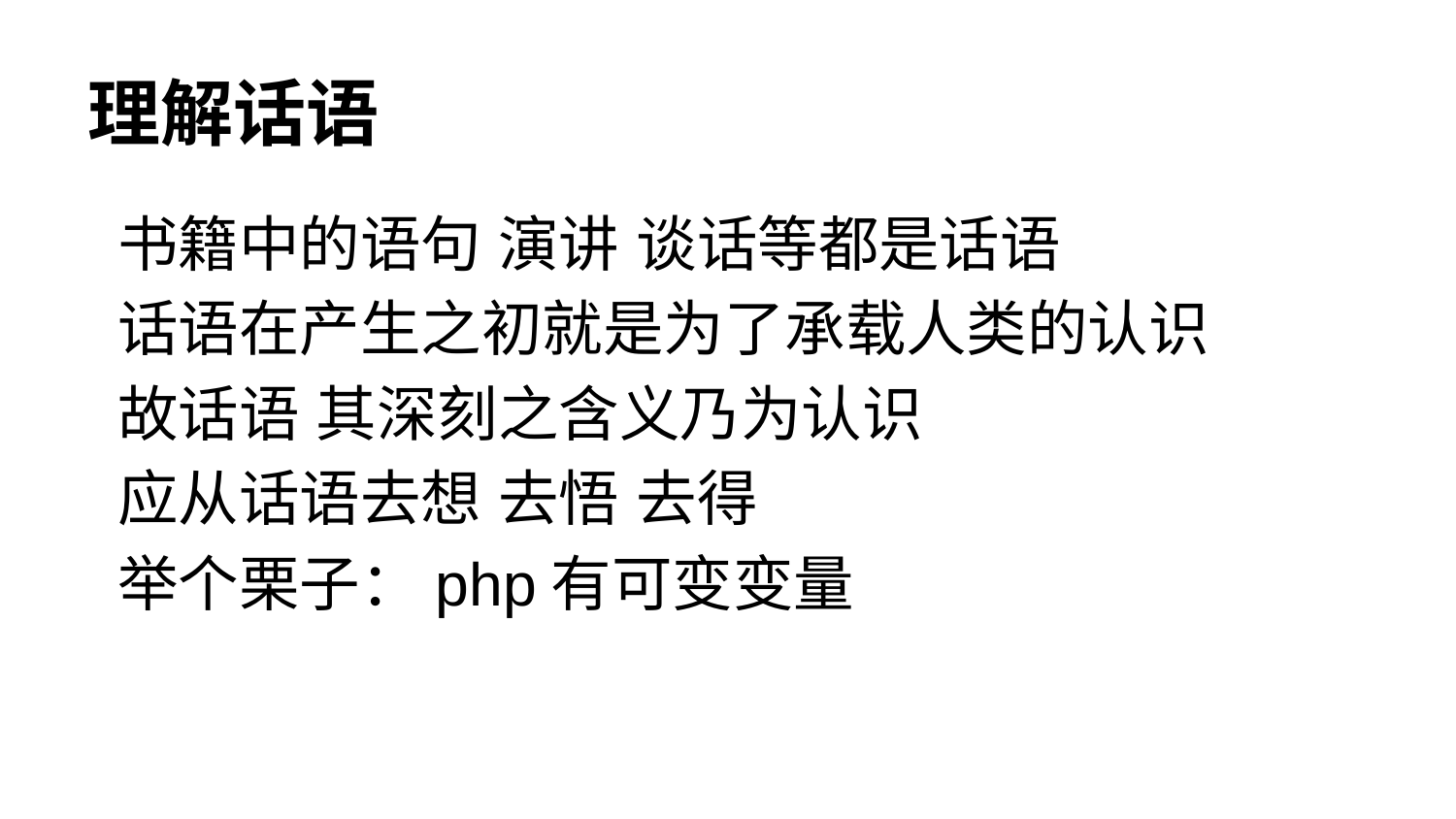

# 理解话语
书籍中的语句 演讲 谈话等都是话语
话语在产生之初就是为了承载人类的认识
故话语 其深刻之含义乃为认识
应从话语去想 去悟 去得
举个栗子：php有可变变量